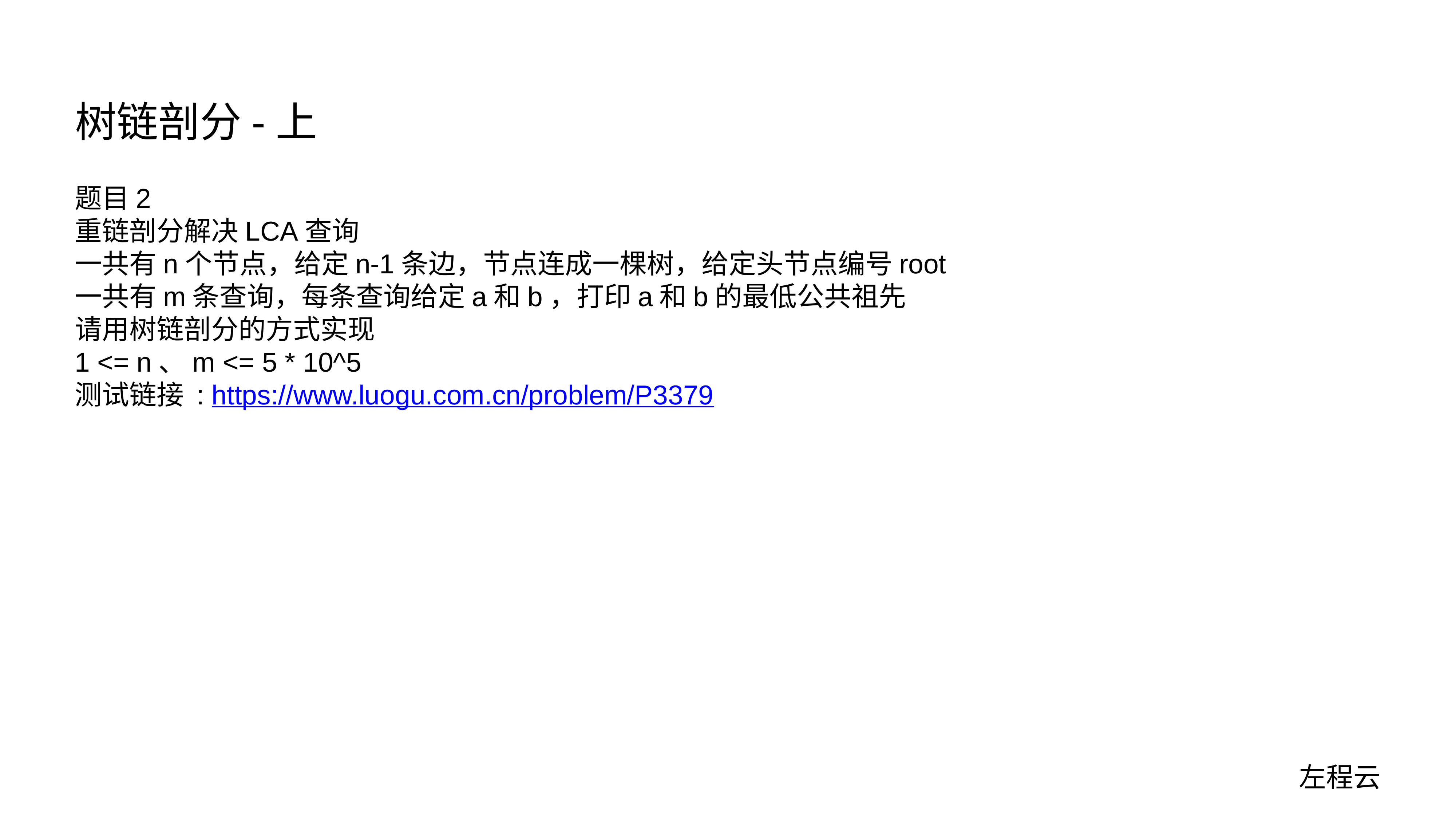

# 树链剖分-上
题目2
重链剖分解决LCA查询
一共有n个节点，给定n-1条边，节点连成一棵树，给定头节点编号root
一共有m条查询，每条查询给定a和b，打印a和b的最低公共祖先
请用树链剖分的方式实现
1 <= n、m <= 5 * 10^5
测试链接 : https://www.luogu.com.cn/problem/P3379
左程云